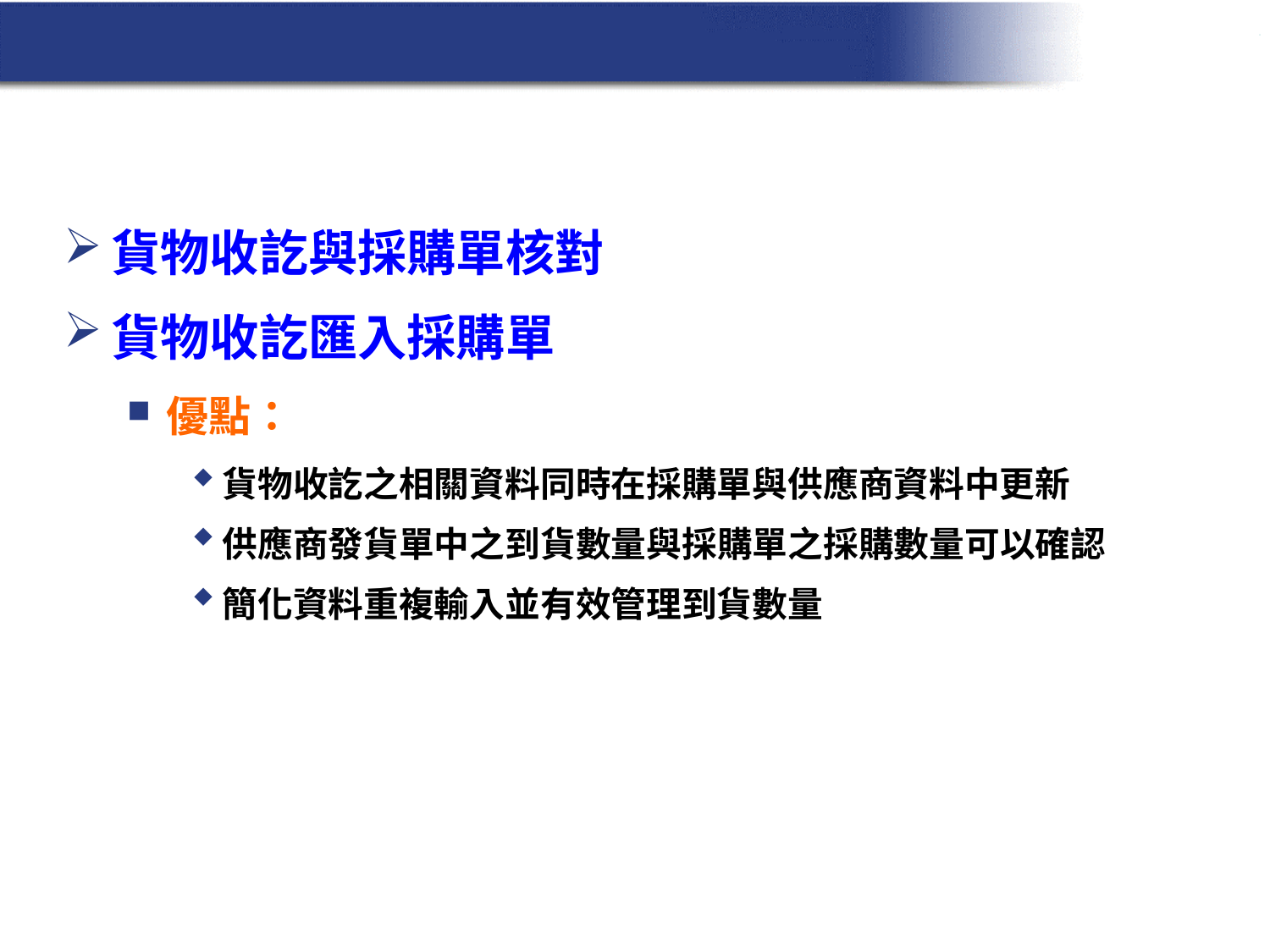

# 採購品到貨作業-貨物收訖
貨物收訖與採購單核對
貨物收訖匯入採購單
優點：
貨物收訖之相關資料同時在採購單與供應商資料中更新
供應商發貨單中之到貨數量與採購單之採購數量可以確認
簡化資料重複輸入並有效管理到貨數量